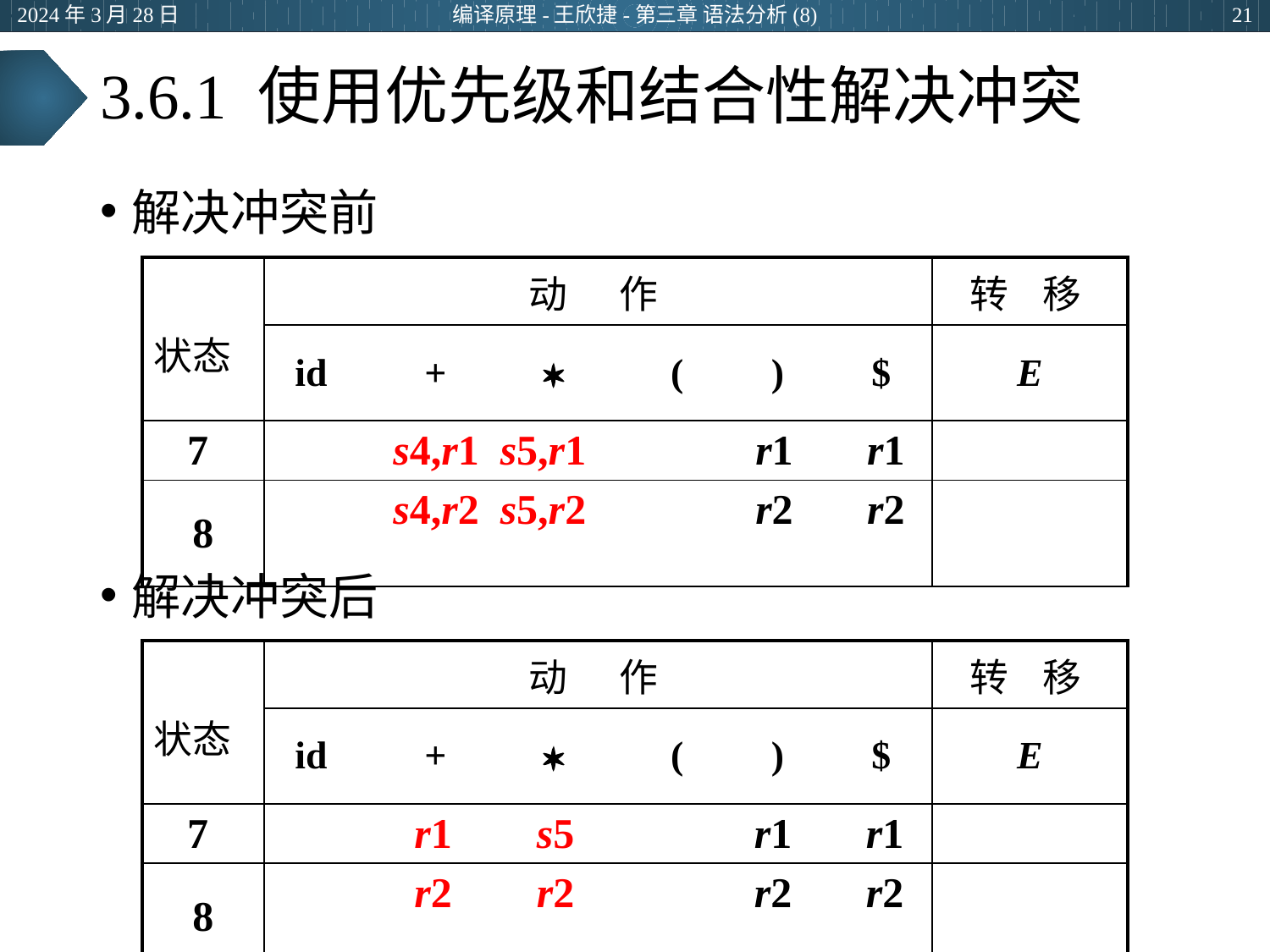

2024年3月28日
编译原理-王欣捷-第三章 语法分析(8)
21
# 3.6.1 使用优先级和结合性解决冲突
解决冲突前

解决冲突后
| 状态 | 动 作 | 转 移 |
| --- | --- | --- |
|  | id + ∗ ( ) $ | E |
| 7 | s4,r1 s5,r1 r1 r1 |  |
| 8 | s4,r2 s5,r2 r2 r2 |  |
| 状态 | 动 作 | 转 移 |
| --- | --- | --- |
|  | id + ∗ ( ) $ | E |
| 7 | r1 s5 r1 r1 |  |
| 8 | r2 r2 r2 r2 |  |